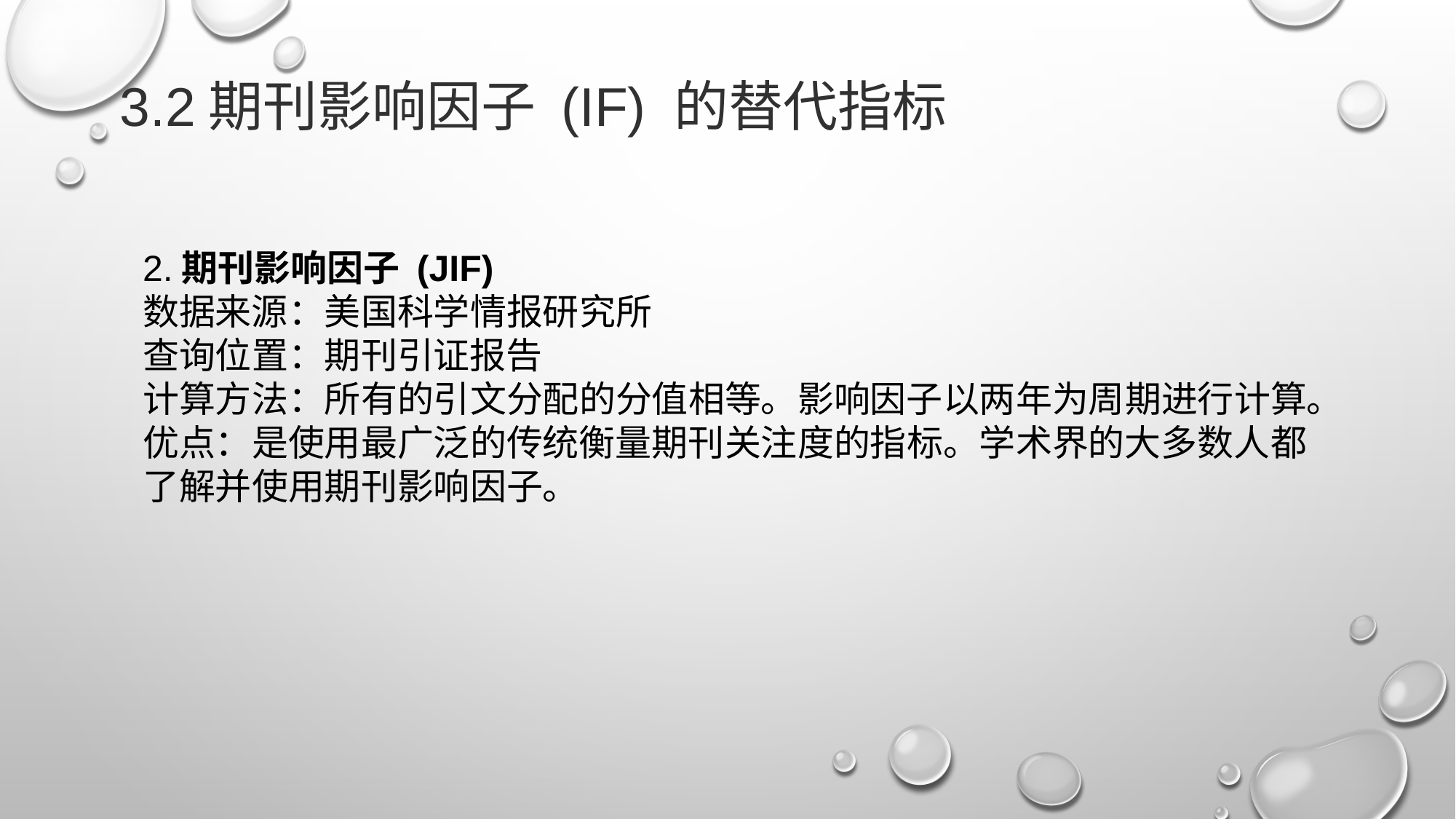

3.2期刊影响因子 (IF) 的替代指标

2.期刊影响因子 (JIF)
数据来源：美国科学情报研究所
查询位置：期刊引证报告
计算方法：所有的引文分配的分值相等。影响因子以两年为周期进行计算。
优点：是使用最广泛的传统衡量期刊关注度的指标。学术界的大多数人都了解并使用期刊影响因子。